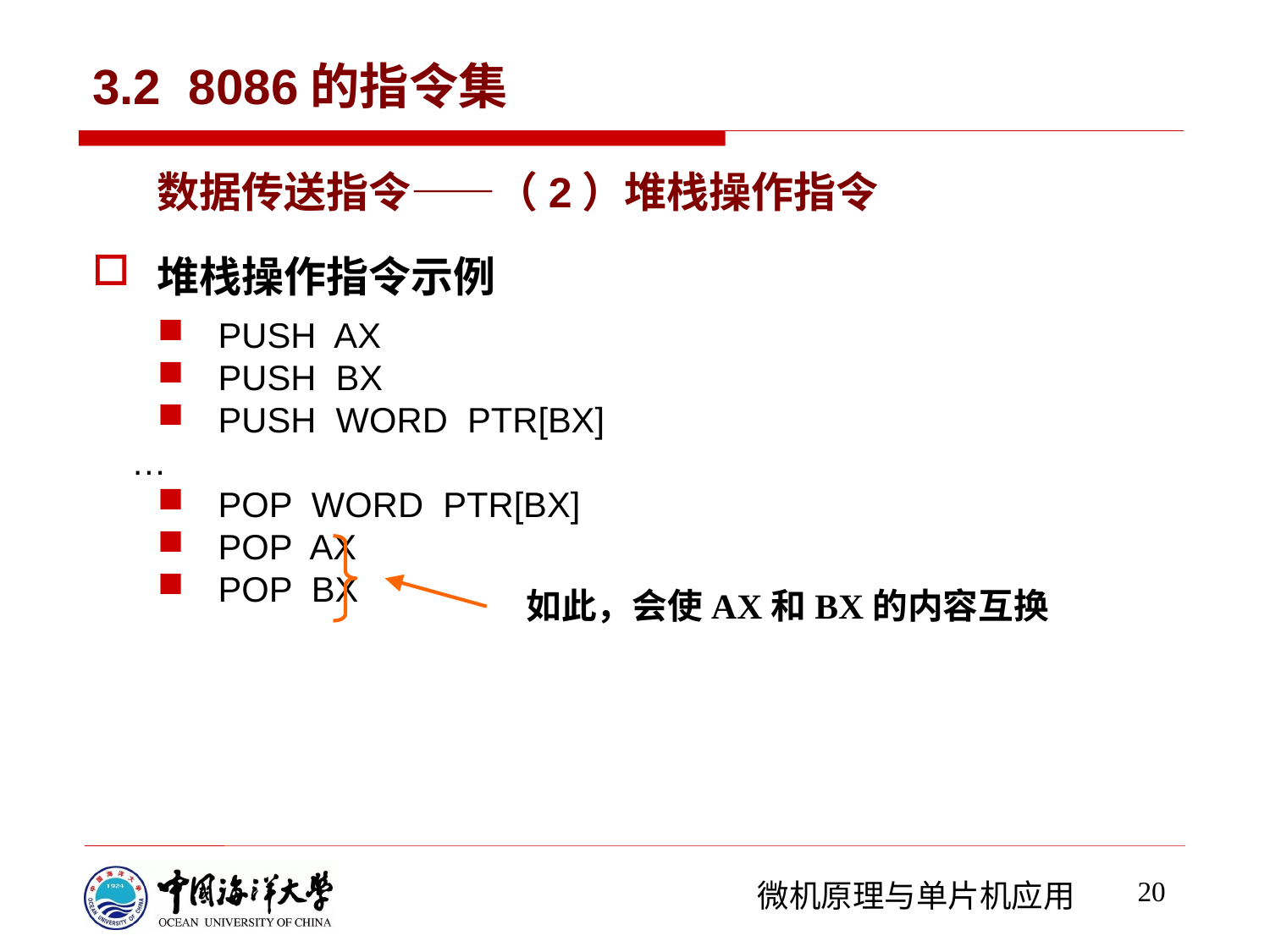

# 3.2  8086的指令集
数据传送指令——（2）堆栈操作指令
堆栈操作指令示例
PUSH  AX
PUSH  BX
PUSH  WORD  PTR[BX]
…
POP  WORD  PTR[BX]
POP  AX
POP  BX

如此，会使AX和BX的内容互换

20